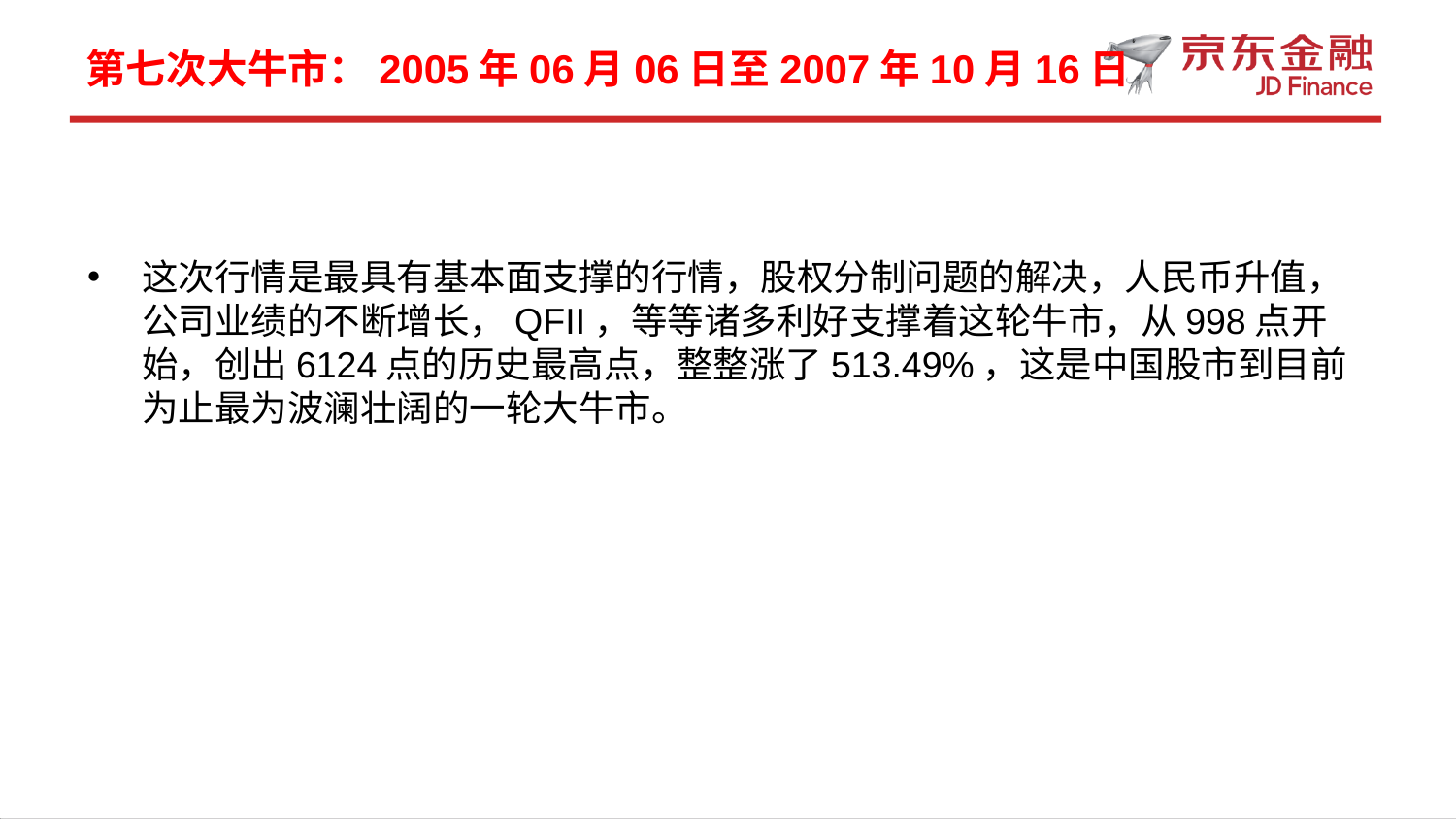

# 第七次大牛市：2005年06月06日至2007年10月16日
这次行情是最具有基本面支撑的行情，股权分制问题的解决，人民币升值，公司业绩的不断增长，QFII，等等诸多利好支撑着这轮牛市，从998点开始，创出6124点的历史最高点，整整涨了513.49%，这是中国股市到目前为止最为波澜壮阔的一轮大牛市。